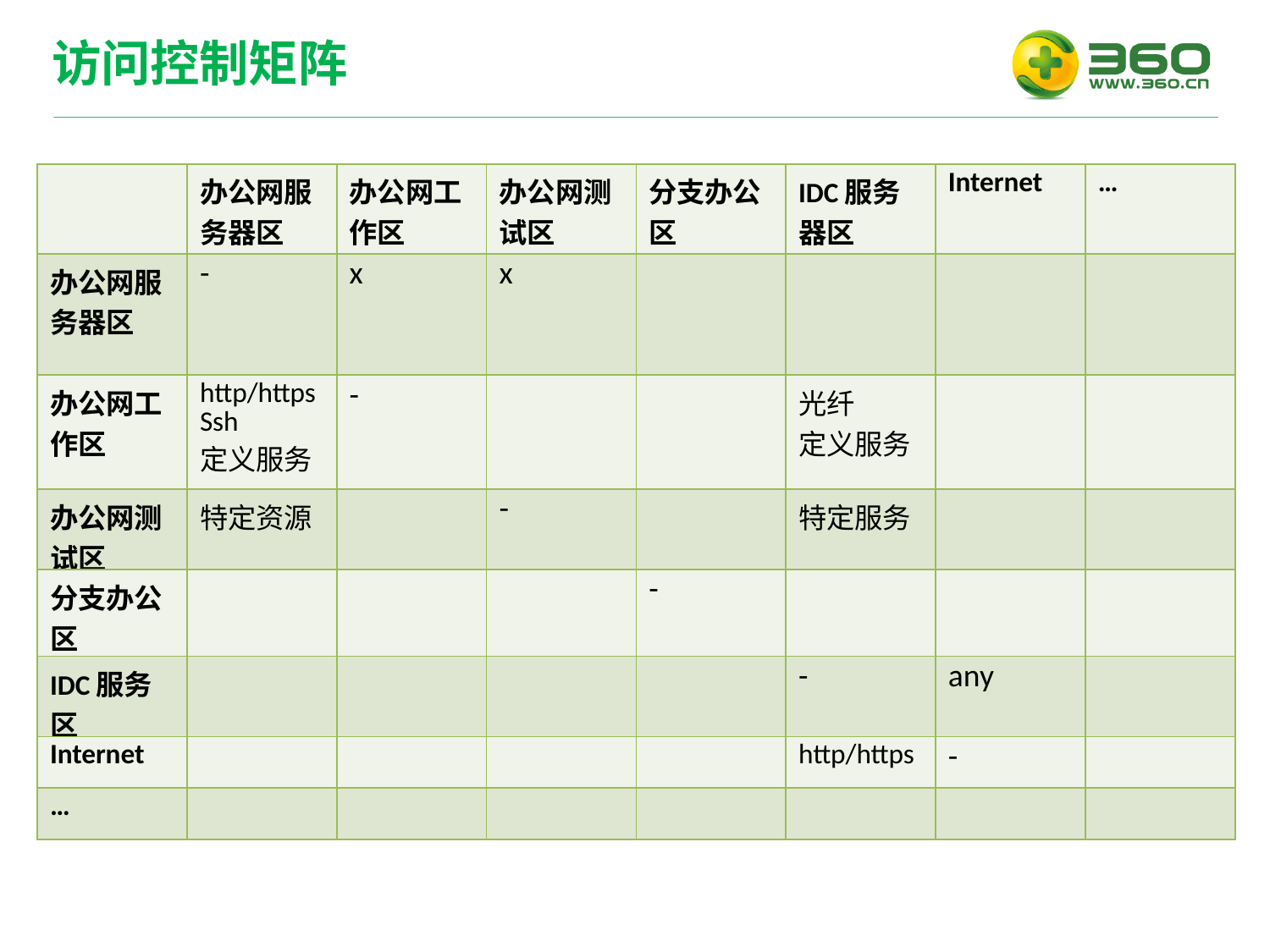

访问控制矩阵
|  | 办公网服务器区 | 办公网工作区 | 办公网测试区 | 分支办公区 | IDC服务器区 | Internet | … |
| --- | --- | --- | --- | --- | --- | --- | --- |
| 办公网服务器区 | - | x | x |  |  |  |  |
| 办公网工作区 | http/https Ssh 定义服务 | - |  |  | 光纤 定义服务 |  |  |
| 办公网测试区 | 特定资源 |  | - |  | 特定服务 |  |  |
| 分支办公区 |  |  |  | - |  |  |  |
| IDC服务区 |  |  |  |  | - | any |  |
| Internet |  |  |  |  | http/https | - |  |
| … |  |  |  |  |  |  |  |